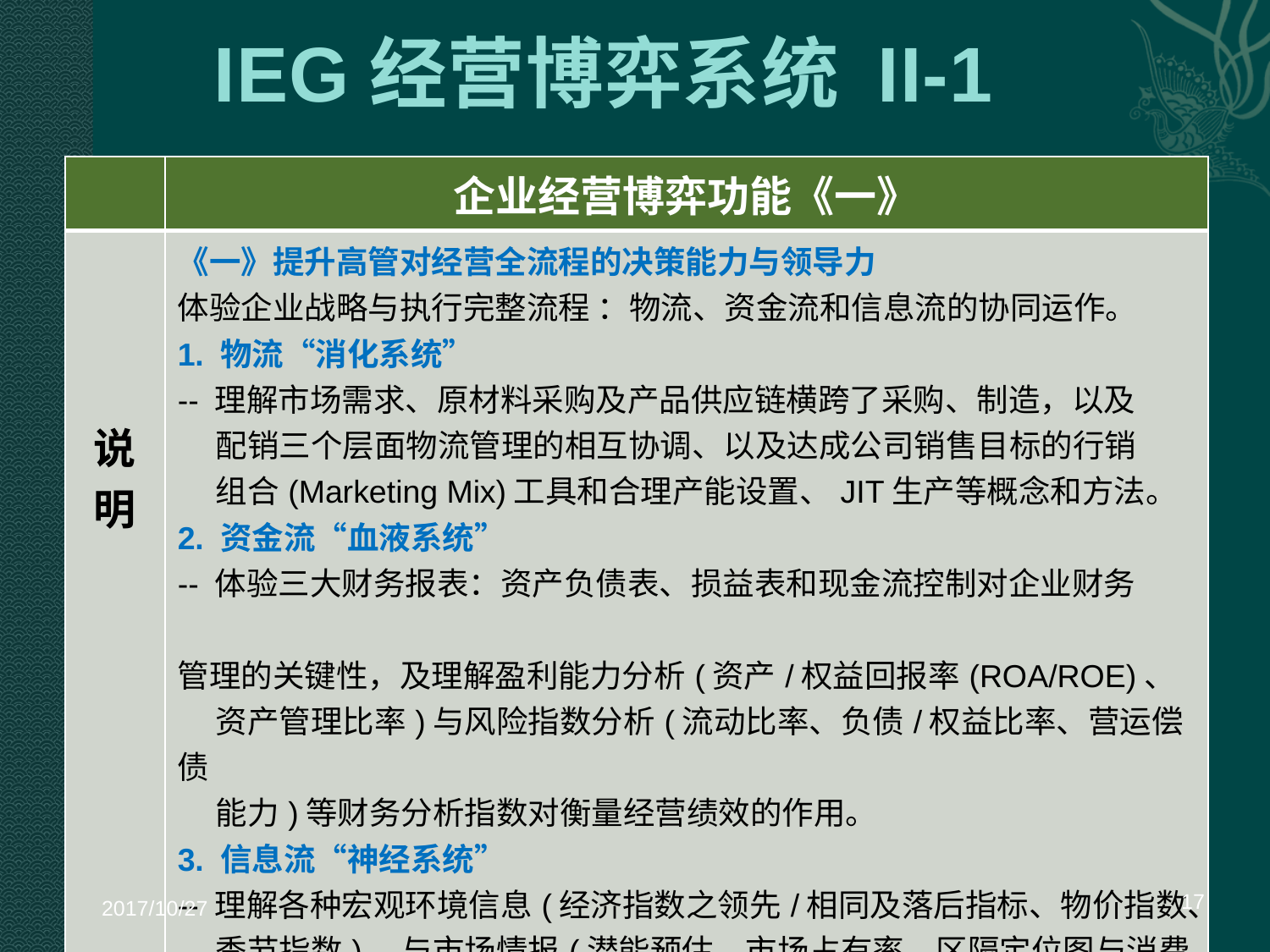

# IEG经营博弈系统 II-1
|  | 企业经营博弈功能《一》 |
| --- | --- |
| 说 明 | 《一》提升高管对经营全流程的决策能力与领导力 体验企业战略与执行完整流程 ：物流、资金流和信息流的协同运作。 1. 物流“消化系统” -- 理解市场需求、原材料采购及产品供应链横跨了采购、制造，以及 配销三个层面物流管理的相互协调、以及达成公司销售目标的行销 组合(Marketing Mix)工具和合理产能设置、JIT生产等概念和方法。 2. 资金流“血液系统” -- 体验三大财务报表：资产负债表、损益表和现金流控制对企业财务 管理的关键性，及理解盈利能力分析(资产/权益回报率(ROA/ROE)、 资产管理比率)与风险指数分析(流动比率、负债/权益比率、营运偿债 能力)等财务分析指数对衡量经营绩效的作用。 3. 信息流“神经系统” -- 理解各种宏观环境信息(经济指数之领先/相同及落后指标、物价指数、 季节指数)、与市场情报(潜能预估、市场占有率、区隔定位图与消费者 U&A和产品生命周期(PLC)等基础数据信息的重要性，以及信息情报对 企业决策的关键作用，企业进行信息化建设的必要性和急迫性。 |
17
2017/10/27